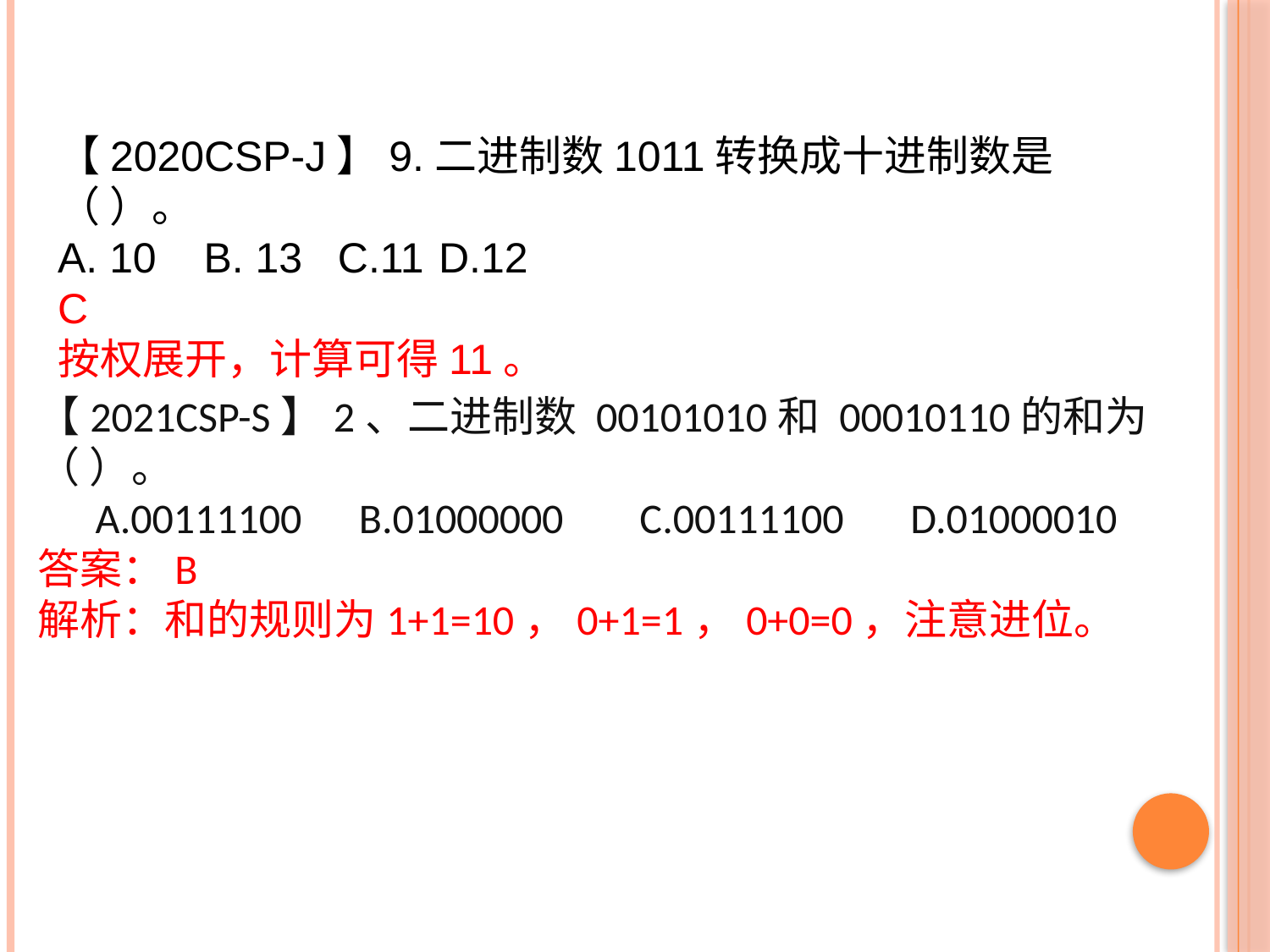

【2020CSP-J】9.二进制数1011转换成十进制数是（ ）。
A. 10    B. 13   C.11	D.12
C
按权展开，计算可得11。
【2021CSP-S】2、二进制数 00101010和 00010110的和为（ ）。
     A.00111100      B.01000000        C.00111100       D.01000010
答案：B
解析：和的规则为1+1=10，0+1=1，0+0=0，注意进位。